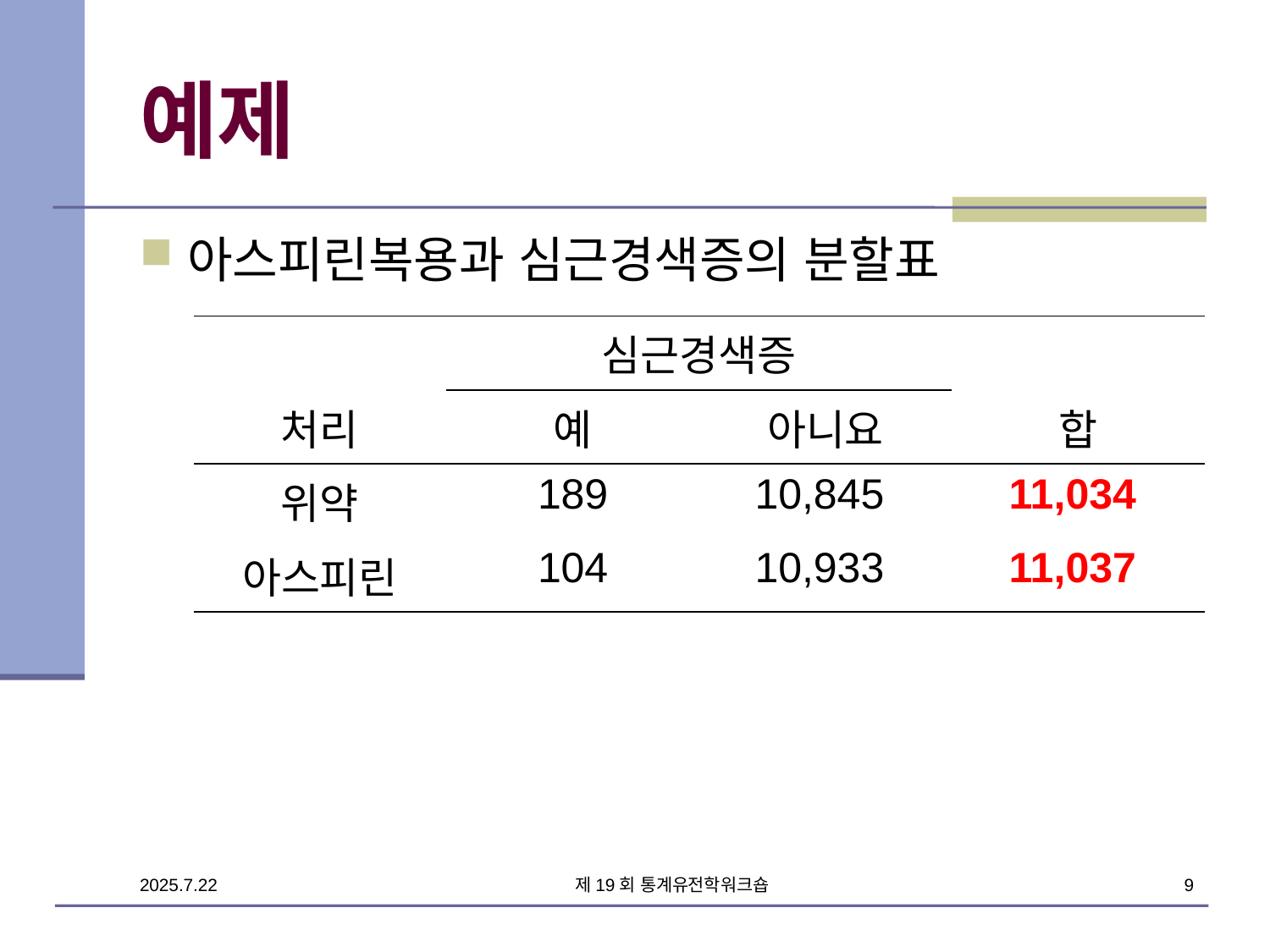

# 예제
아스피린복용과 심근경색증의 분할표
| 심근경색증 |  |  |  |
| --- | --- | --- | --- |
| 처리 | 예 | 아니요 | 합 |
| 위약 | 189 | 10,845 | 11,034 |
| 아스피린 | 104 | 10,933 | 11,037 |
제19회 통계유전학워크숍
9
2025.7.22